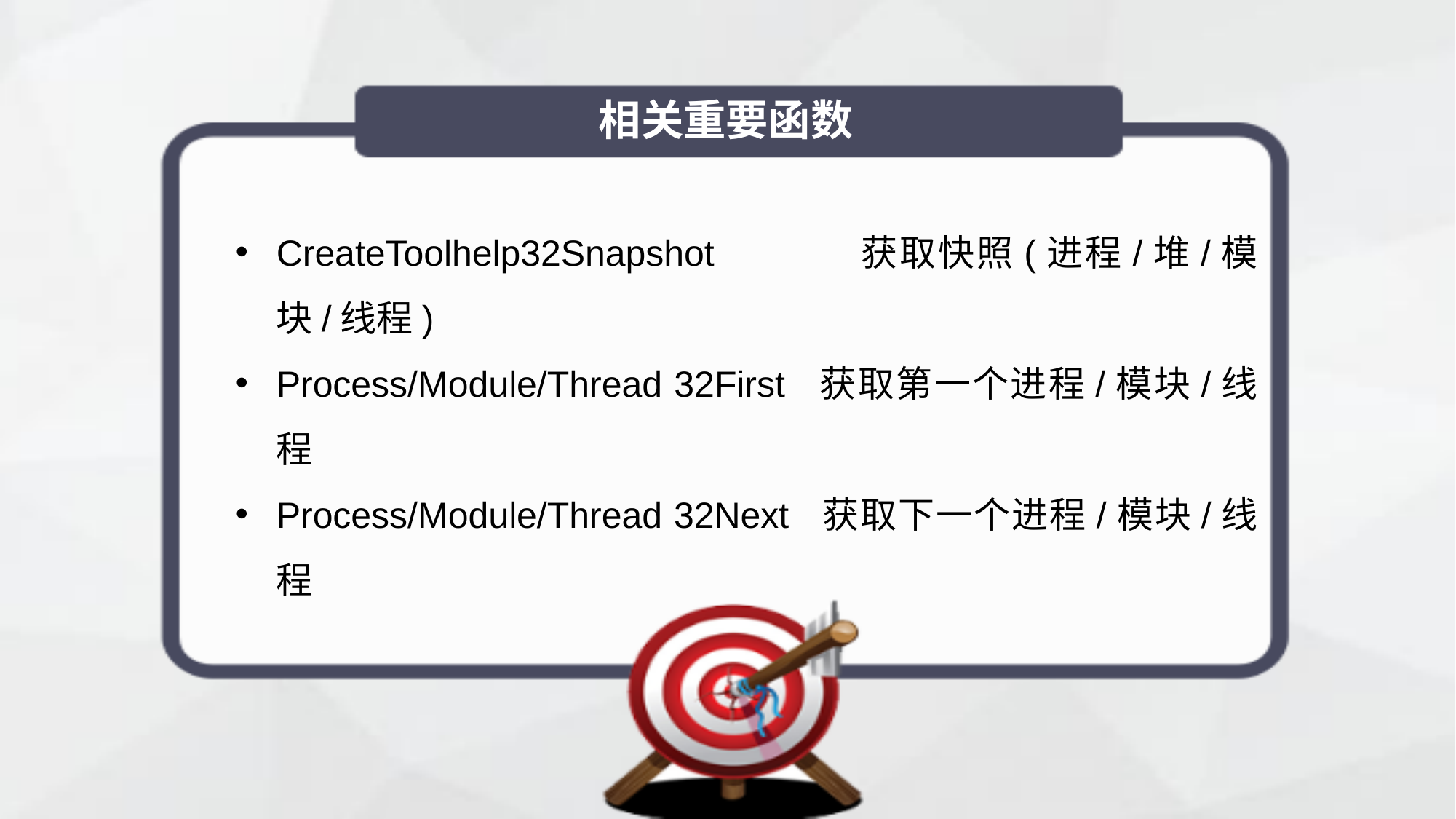

# 相关重要函数
CreateToolhelp32Snapshot  	  获取快照(进程/堆/模块/线程)
Process/Module/Thread 32First  获取第一个进程/模块/线程
Process/Module/Thread 32Next  获取下一个进程/模块/线程